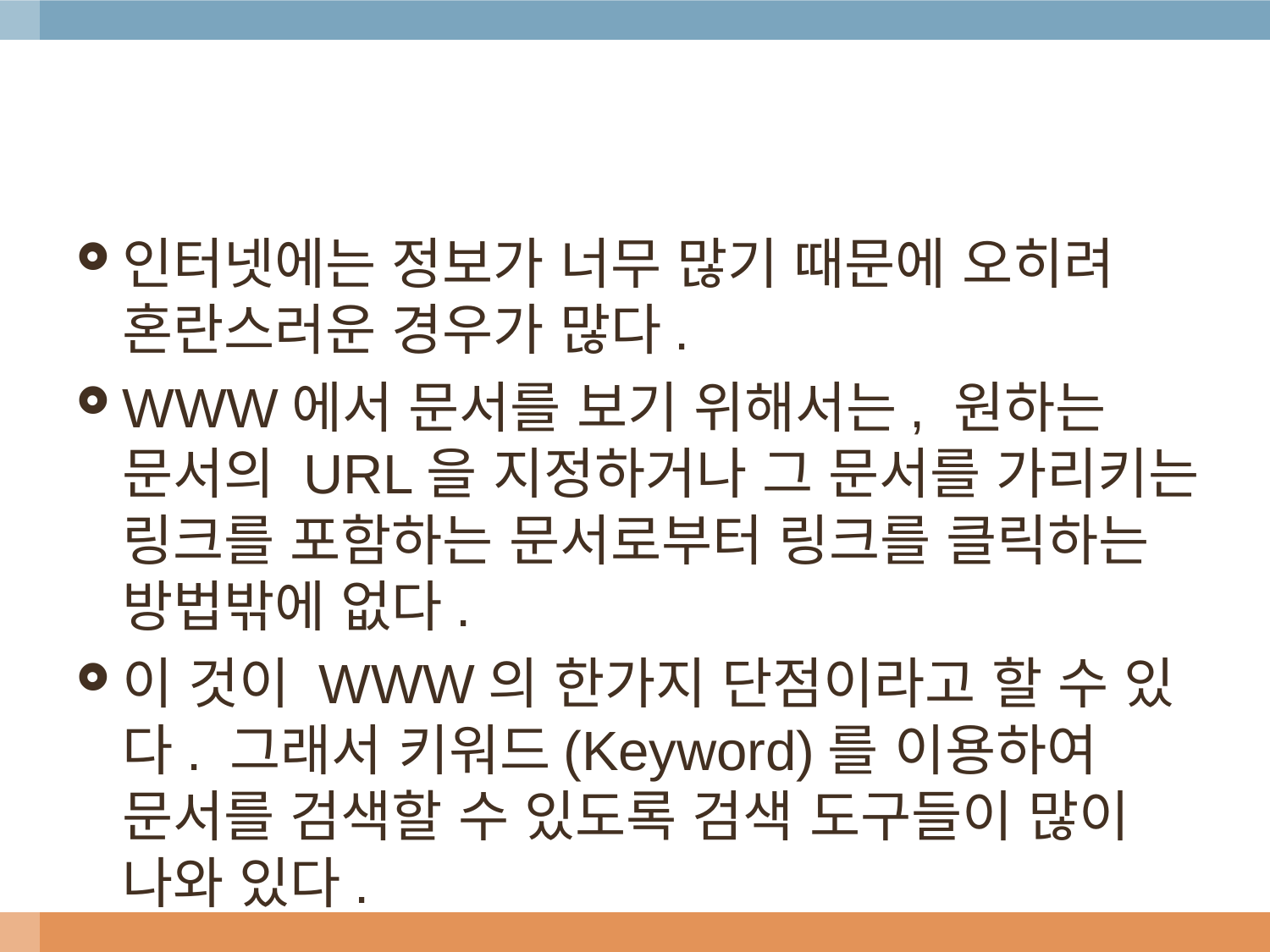

#
인터넷에는 정보가 너무 많기 때문에 오히려 혼란스러운 경우가 많다.
WWW에서 문서를 보기 위해서는, 원하는 문서의 URL을 지정하거나 그 문서를 가리키는 링크를 포함하는 문서로부터 링크를 클릭하는 방법밖에 없다.
이 것이 WWW의 한가지 단점이라고 할 수 있다. 그래서 키워드(Keyword)를 이용하여 문서를 검색할 수 있도록 검색 도구들이 많이 나와 있다.